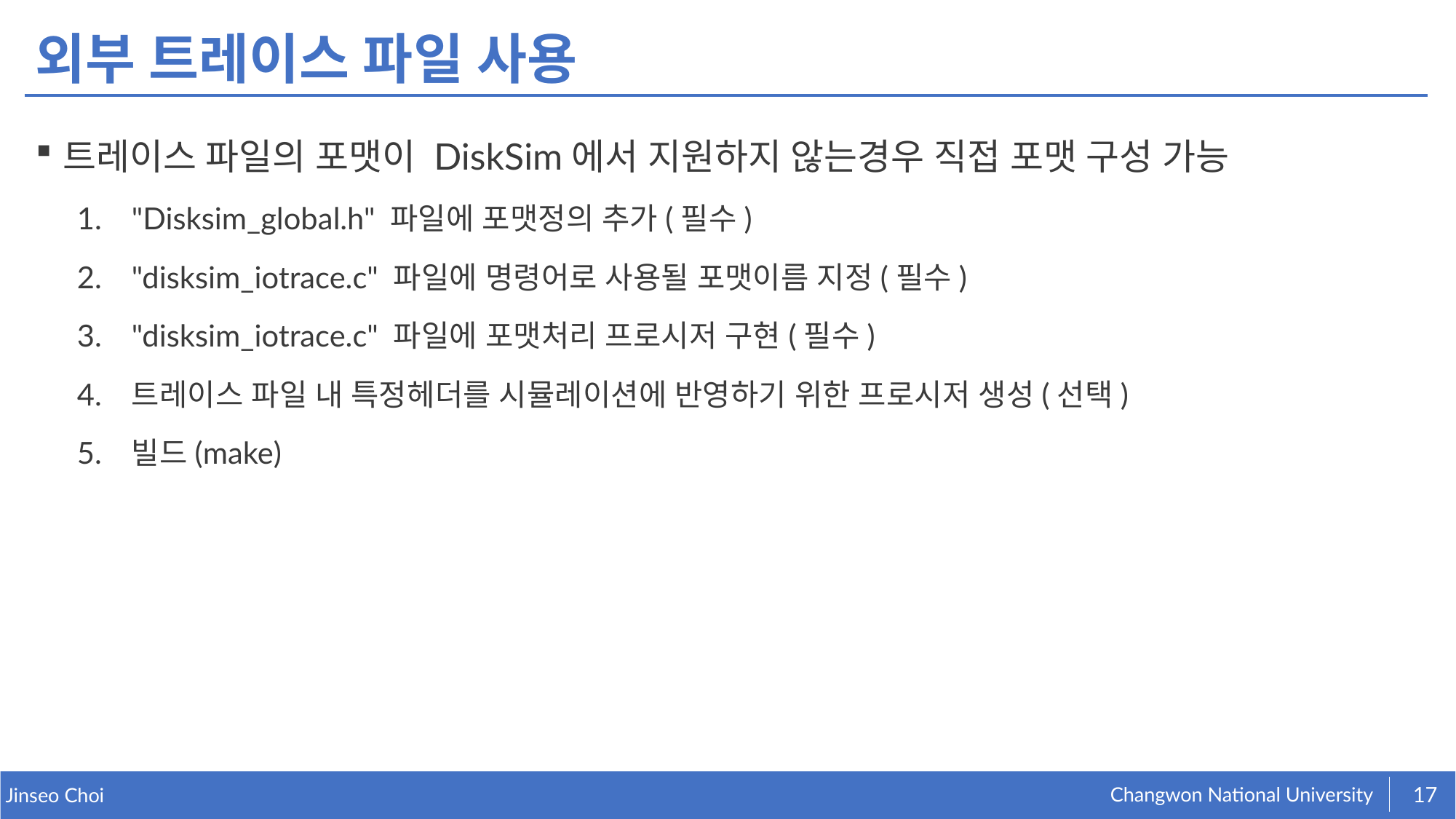

# 외부 트레이스 파일 사용
트레이스 파일의 포맷이 DiskSim에서 지원하지 않는경우 직접 포맷 구성 가능
"Disksim_global.h" 파일에 포맷정의 추가(필수)
"disksim_iotrace.c" 파일에 명령어로 사용될 포맷이름 지정(필수)
"disksim_iotrace.c" 파일에 포맷처리 프로시저 구현(필수)
트레이스 파일 내 특정헤더를 시뮬레이션에 반영하기 위한 프로시저 생성(선택)
빌드(make)

17